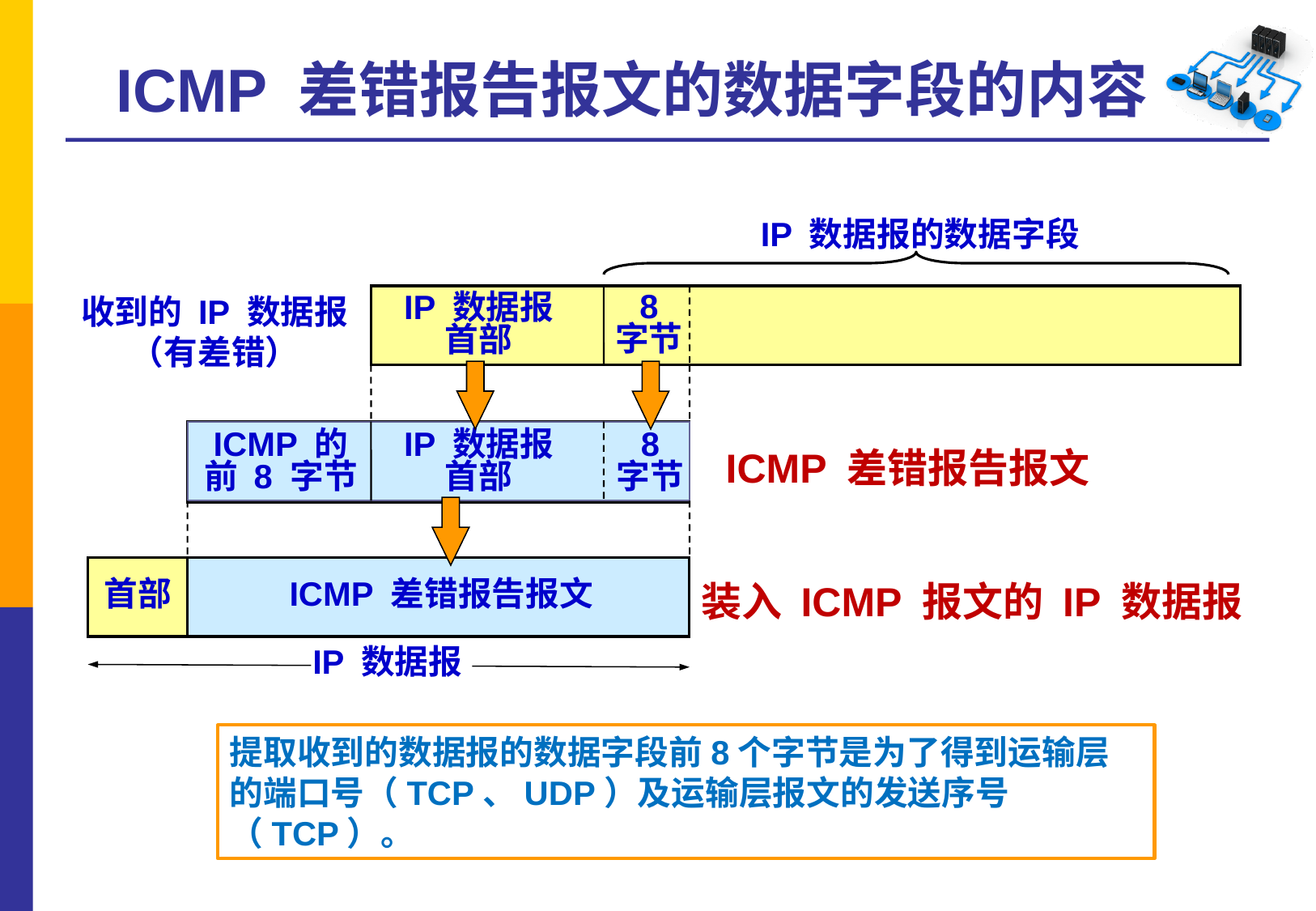

# ICMP 差错报告报文的数据字段的内容
IP 数据报的数据字段
收到的 IP 数据报
（有差错）

8
字节
IP 数据报
首部

ICMP 的
前 8 字节
IP 数据报
首部
8
字节
ICMP 差错报告报文

装入 ICMP 报文的 IP 数据报
首部
ICMP 差错报告报文
IP 数据报

提取收到的数据报的数据字段前8个字节是为了得到运输层的端口号（TCP、UDP）及运输层报文的发送序号（TCP）。